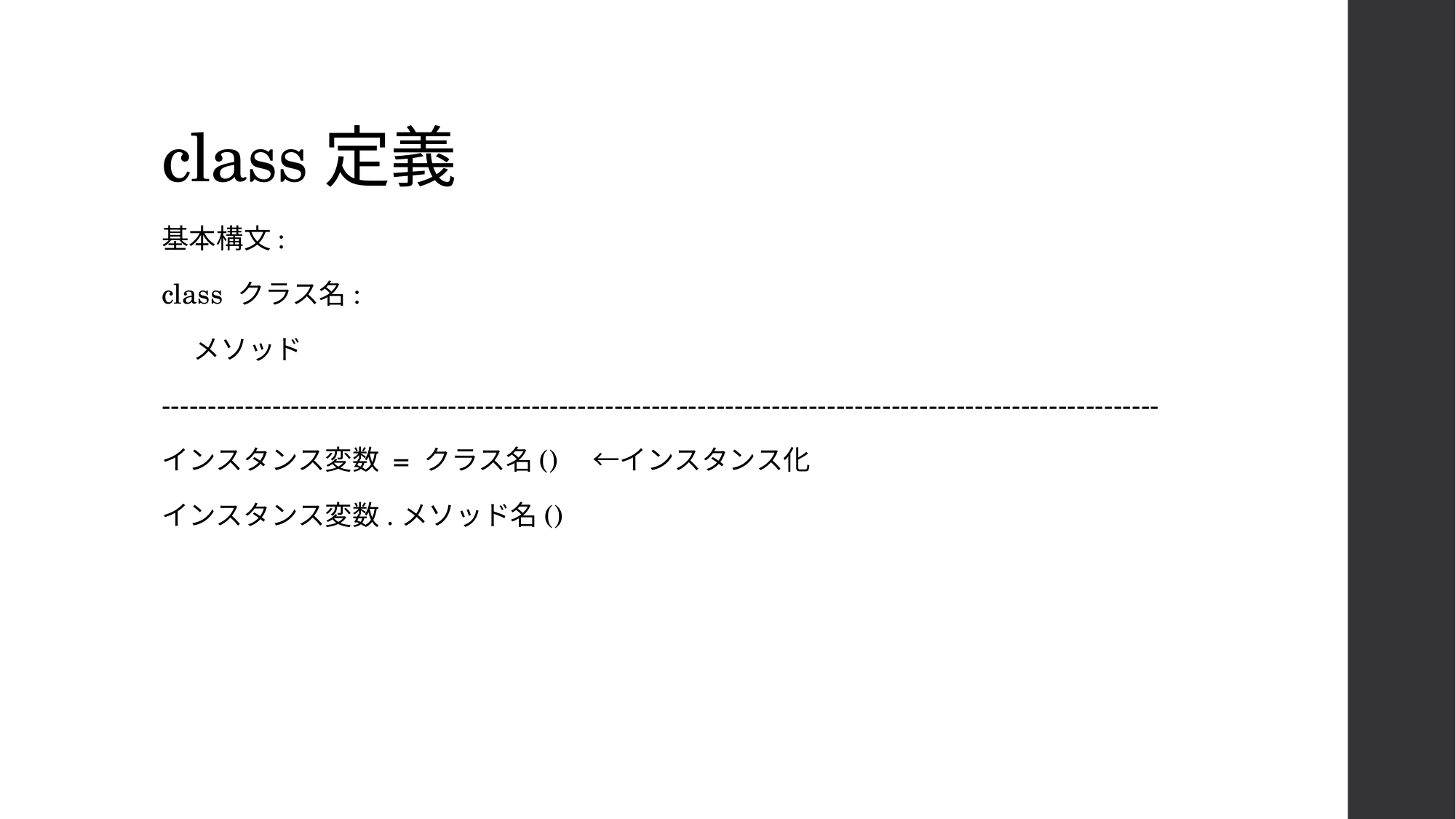

# class定義
基本構文:
class クラス名:
    メソッド
------------------------------------------------------------------------------------------------------------
インスタンス変数 = クラス名()　←インスタンス化
インスタンス変数.メソッド名()